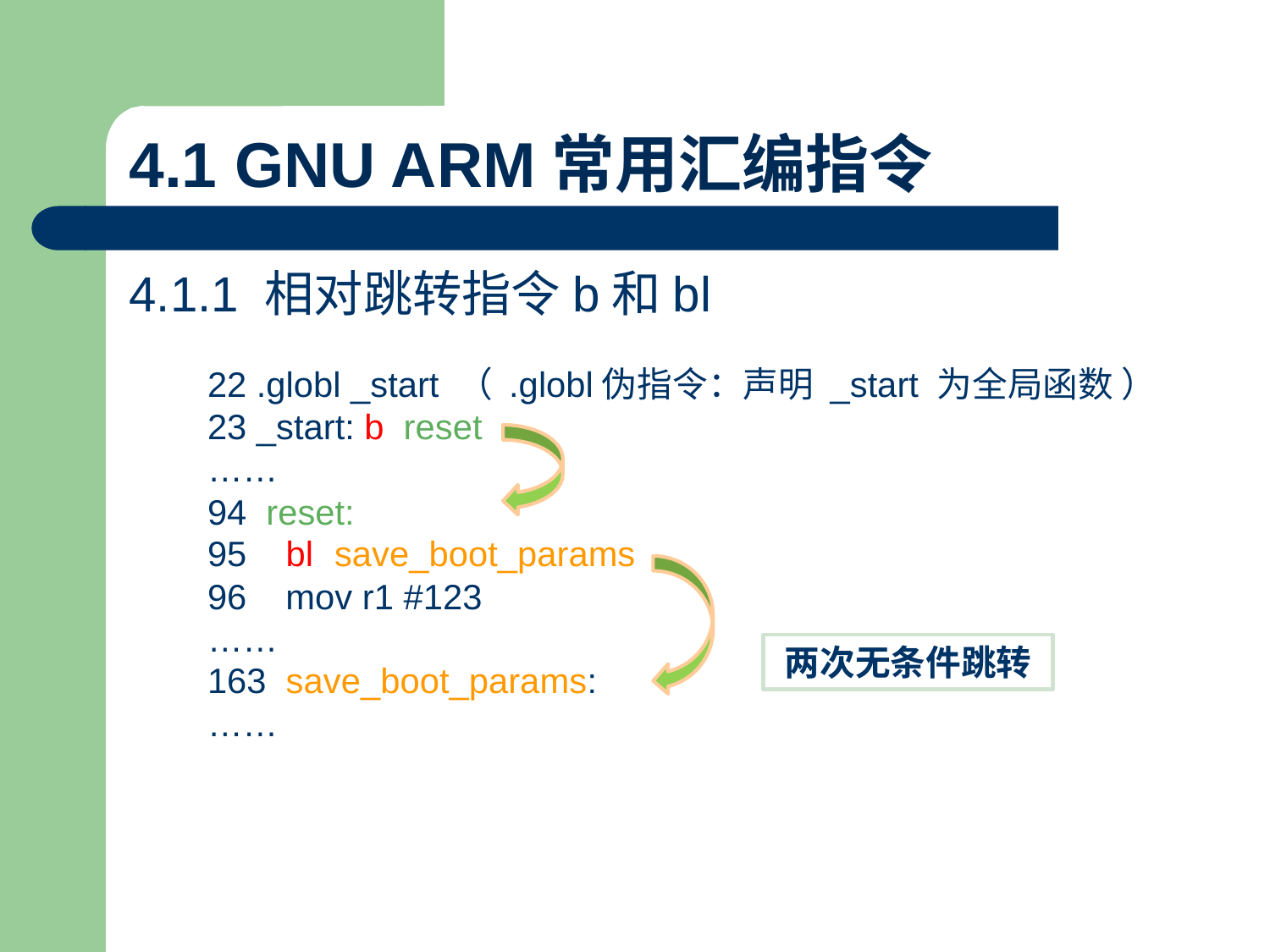

# 4.1 GNU ARM常用汇编指令
4.1.1 相对跳转指令b和bl

22 .globl _start （ .globl伪指令：声明 _start 为全局函数 ）
23 _start: b  reset
……
94  reset:
95    bl	save_boot_params
96    mov r1 #123
……
163  save_boot_params:
……

两次无条件跳转